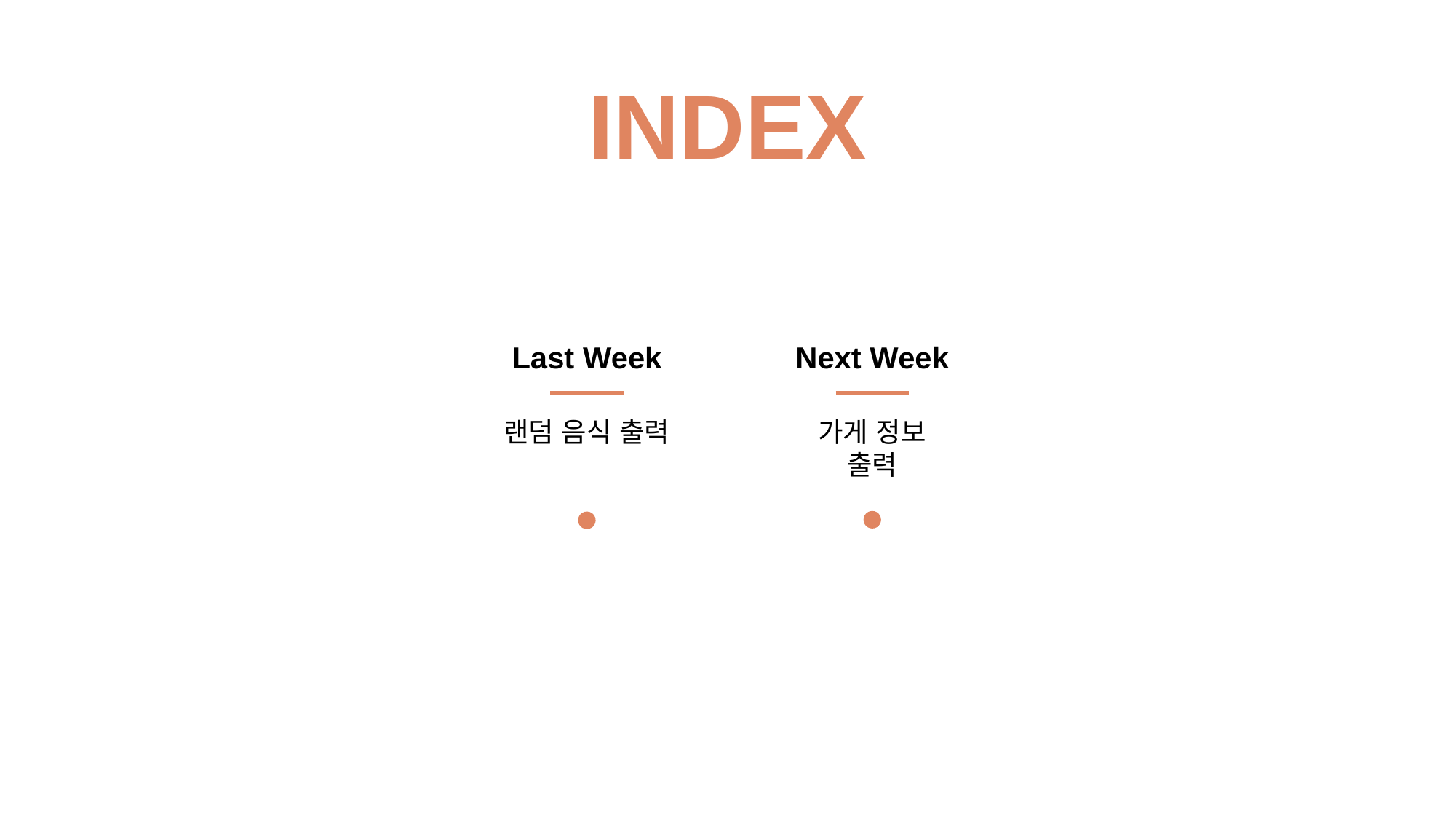

INDEX
Last Week
랜덤 음식 출력

Next Week

가게 정보
출력